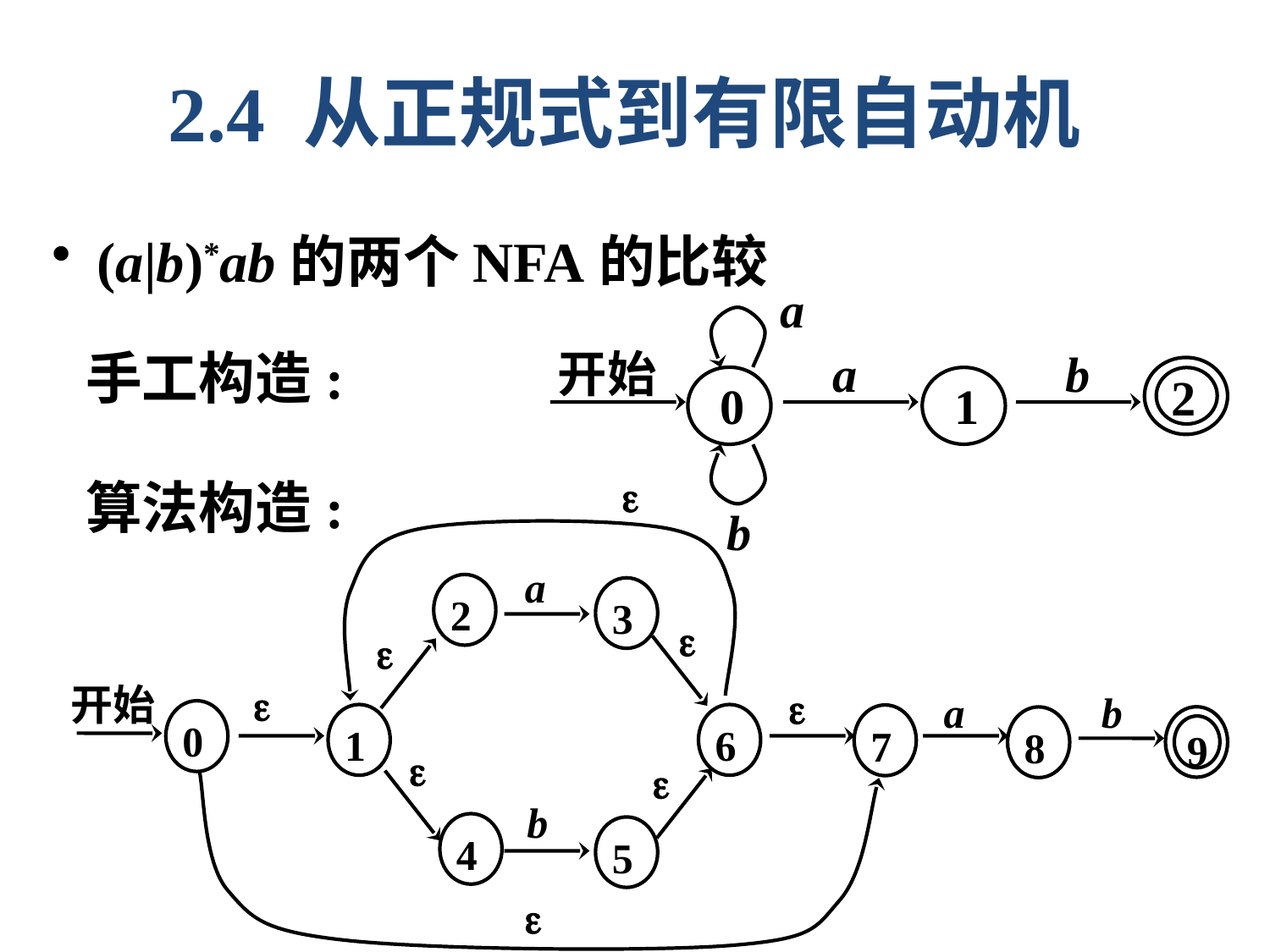

2.4 从正规式到有限自动机
 (a|b)*ab的两个NFA的比较
a

开始
a
b

2
 0
 1

b
手工构造:
算法构造:
ε

a
2
3
ε

ε

ε
开始
ε
b
a
0
1
6
7

9
8

ε
ε

b
4
5

ε